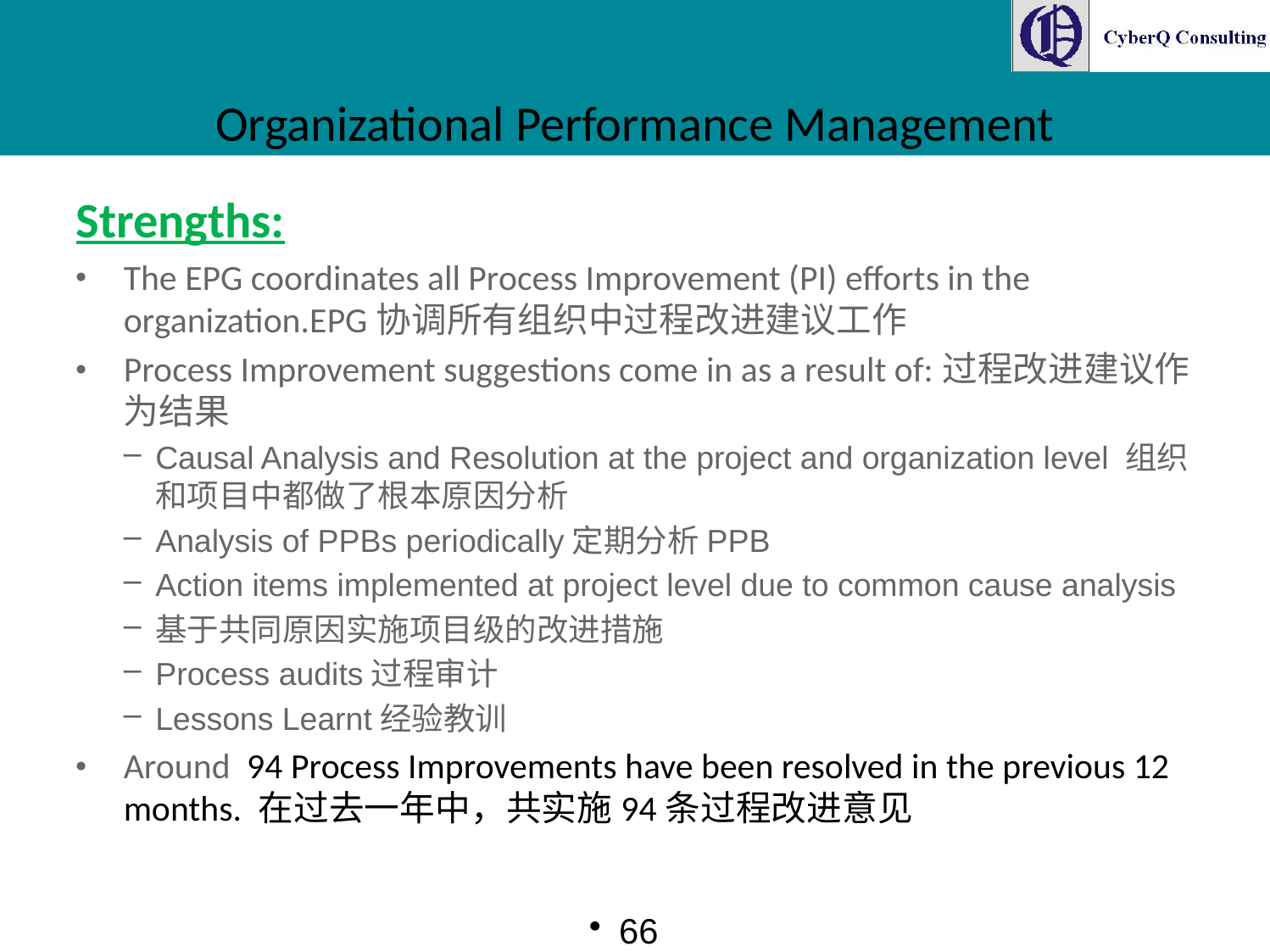

# Organizational Performance Management
Strengths:
The EPG coordinates all Process Improvement (PI) efforts in the organization.EPG协调所有组织中过程改进建议工作
Process Improvement suggestions come in as a result of:过程改进建议作为结果
Causal Analysis and Resolution at the project and organization level 组织和项目中都做了根本原因分析
Analysis of PPBs periodically定期分析PPB
Action items implemented at project level due to common cause analysis
基于共同原因实施项目级的改进措施
Process audits过程审计
Lessons Learnt经验教训
Around  94 Process Improvements have been resolved in the previous 12 months. 在过去一年中，共实施94条过程改进意见
66